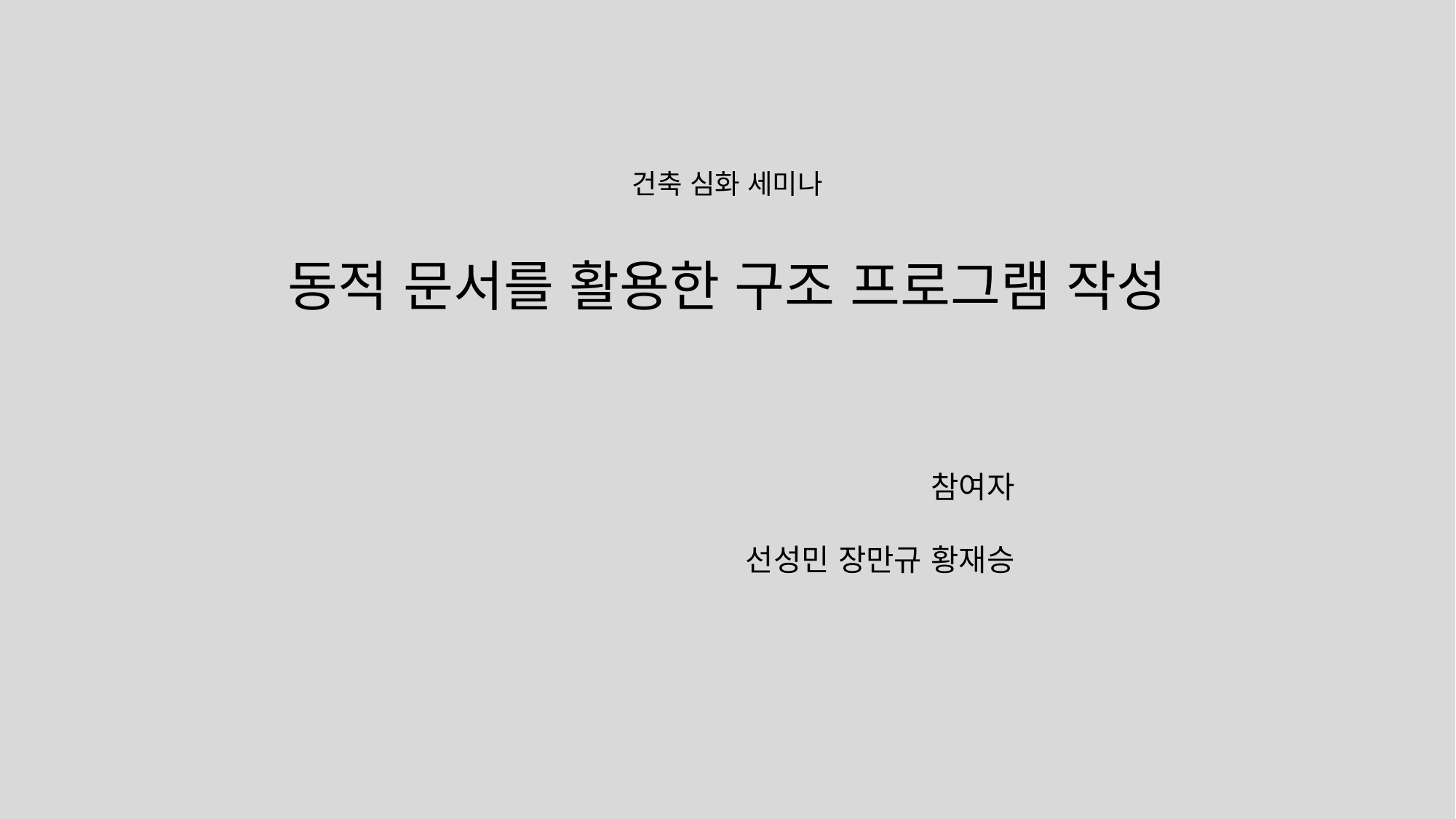

건축 심화 세미나
동적 문서를 활용한 구조 프로그램 작성
참여자

선성민 장만규 황재승